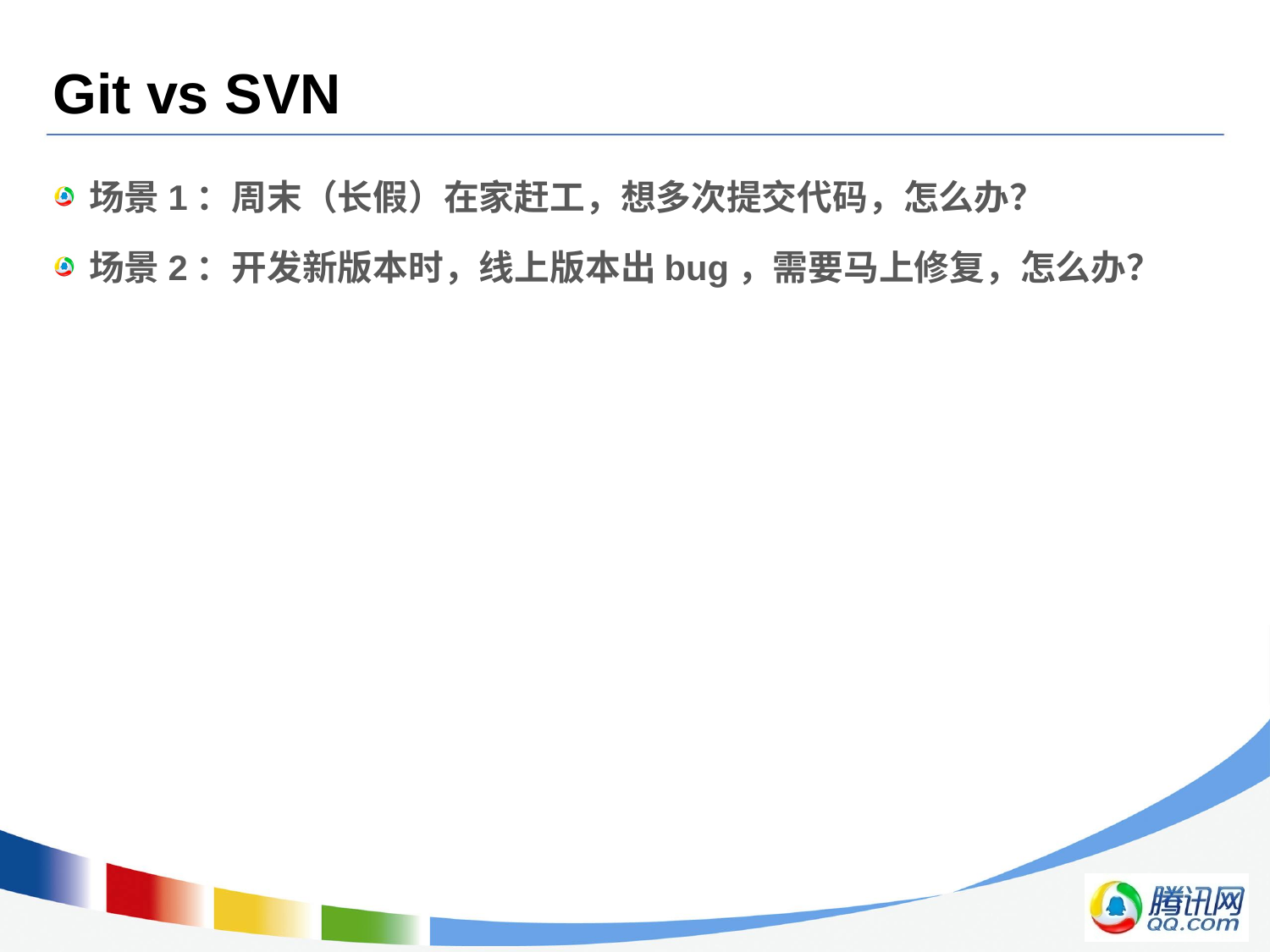

# Git vs SVN
场景1：周末（长假）在家赶工，想多次提交代码，怎么办？
场景2：开发新版本时，线上版本出bug，需要马上修复，怎么办？